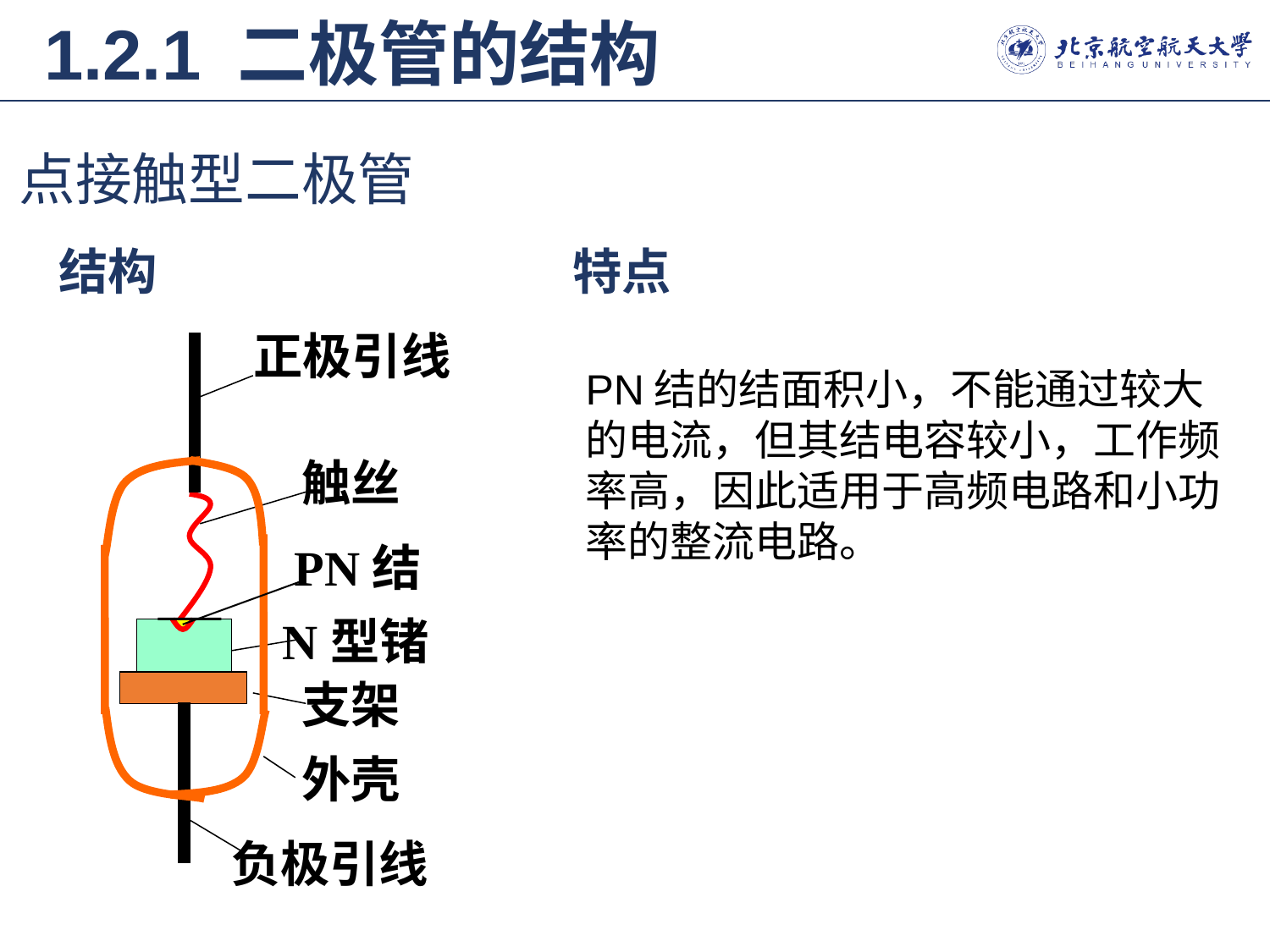

1.2.1 二极管的结构
点接触型二极管
特点
结构
 正极引线

PN结的结面积小，不能通过较大的电流，但其结电容较小，工作频率高，因此适用于高频电路和小功率的整流电路。
触丝

PN结

N型锗

支架

外壳

负极引线
3